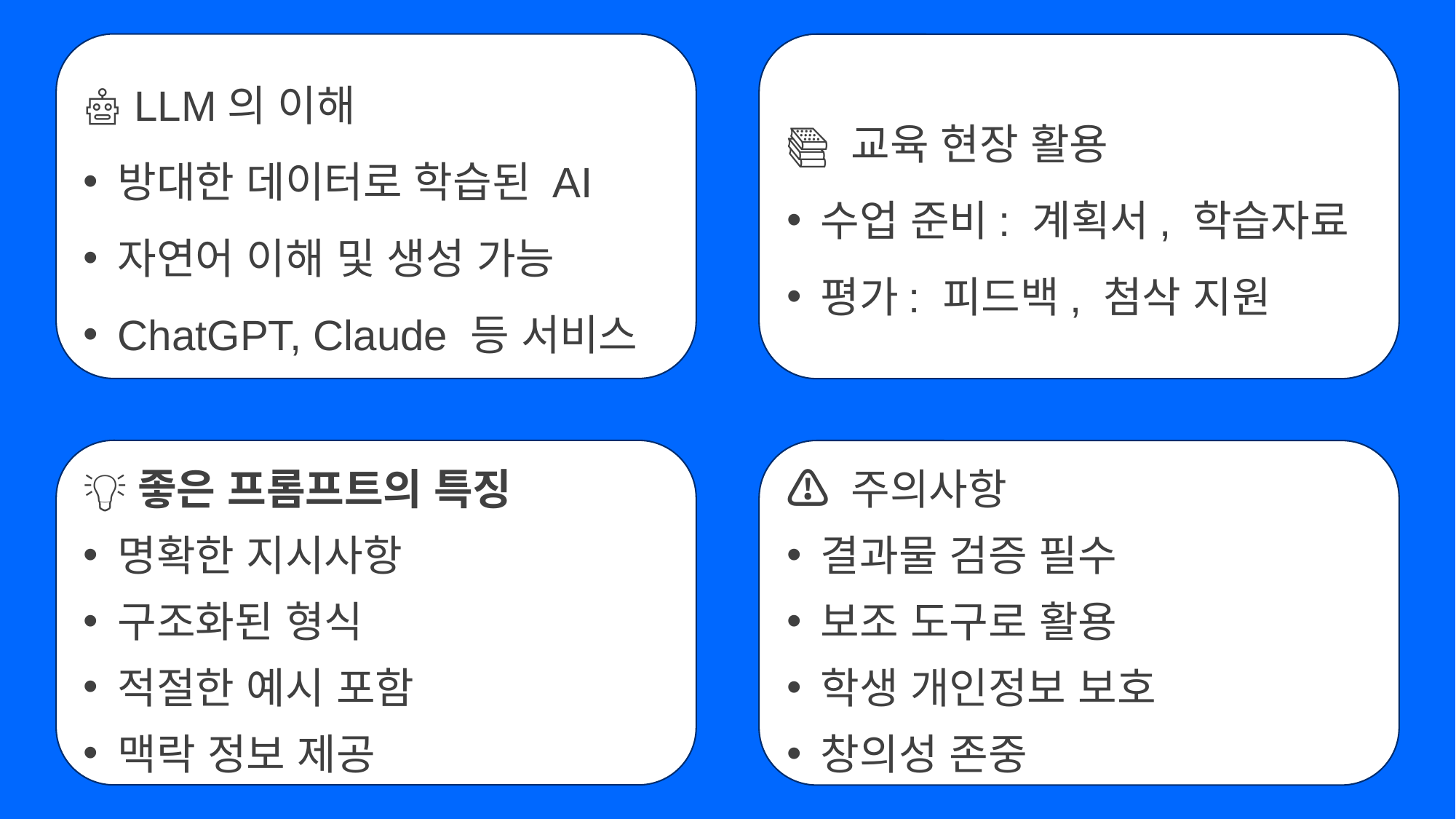

🤖 LLM의 이해
방대한 데이터로 학습된 AI
자연어 이해 및 생성 가능
ChatGPT, Claude 등 서비스
📚 교육 현장 활용
수업 준비: 계획서, 학습자료
평가: 피드백, 첨삭 지원
💡좋은 프롬프트의 특징
명확한 지시사항
구조화된 형식
적절한 예시 포함
맥락 정보 제공
⚠️ 주의사항
결과물 검증 필수
보조 도구로 활용
학생 개인정보 보호
창의성 존중